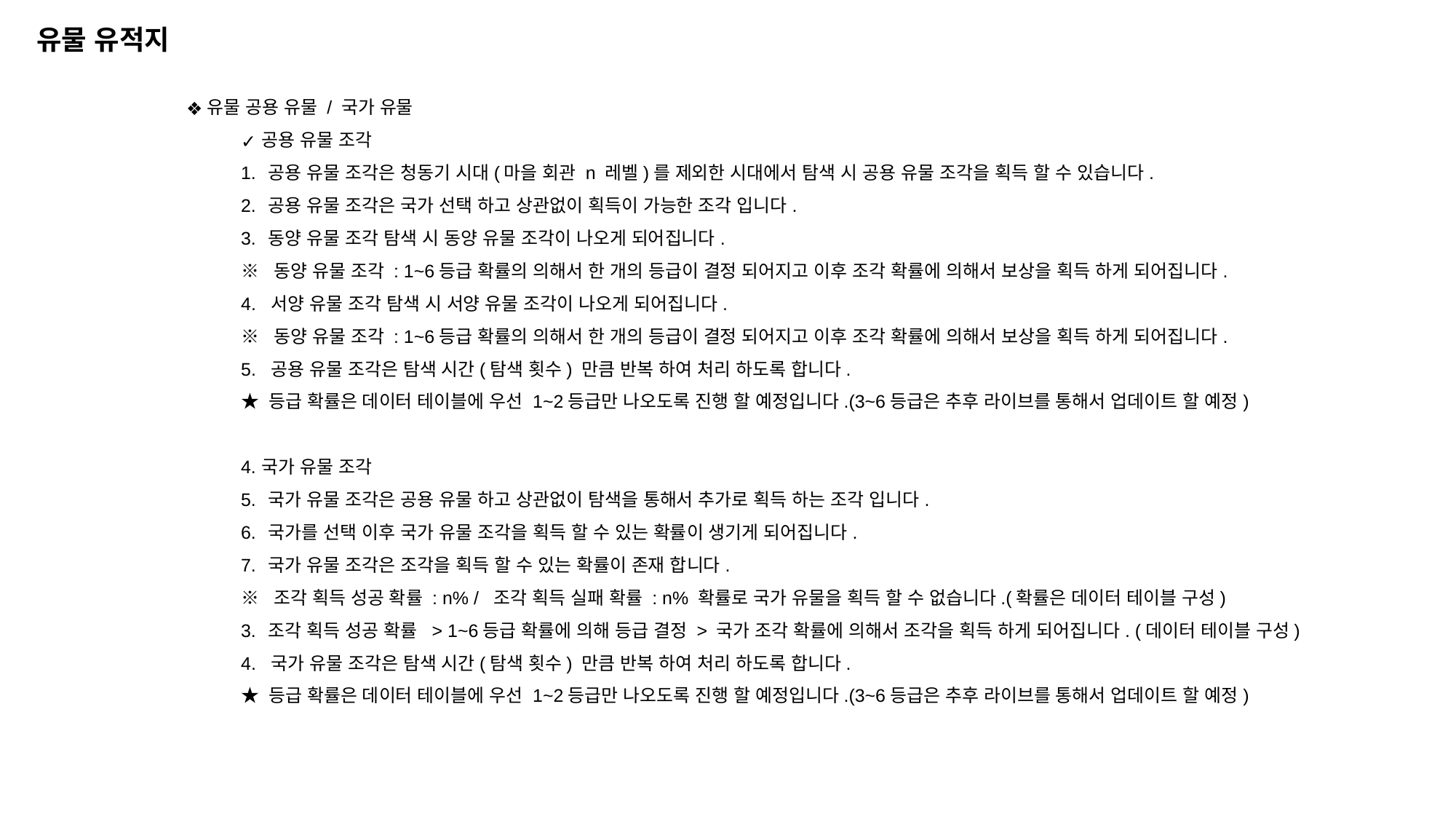

유물 유적지
유물 공용 유물 / 국가 유물
공용 유물 조각
공용 유물 조각은 청동기 시대(마을 회관 n 레벨)를 제외한 시대에서 탐색 시 공용 유물 조각을 획득 할 수 있습니다.
공용 유물 조각은 국가 선택 하고 상관없이 획득이 가능한 조각 입니다.
동양 유물 조각 탐색 시 동양 유물 조각이 나오게 되어집니다.
※  동양 유물 조각 : 1~6등급 확률의 의해서 한 개의 등급이 결정 되어지고 이후 조각 확률에 의해서 보상을 획득 하게 되어집니다.
4.  서양 유물 조각 탐색 시 서양 유물 조각이 나오게 되어집니다.
※  동양 유물 조각 : 1~6등급 확률의 의해서 한 개의 등급이 결정 되어지고 이후 조각 확률에 의해서 보상을 획득 하게 되어집니다.
5.  공용 유물 조각은 탐색 시간(탐색 횟수) 만큼 반복 하여 처리 하도록 합니다.
★ 등급 확률은 데이터 테이블에 우선 1~2등급만 나오도록 진행 할 예정입니다.(3~6등급은 추후 라이브를 통해서 업데이트 할 예정)

국가 유물 조각
국가 유물 조각은 공용 유물 하고 상관없이 탐색을 통해서 추가로 획득 하는 조각 입니다.
국가를 선택 이후 국가 유물 조각을 획득 할 수 있는 확률이 생기게 되어집니다.
국가 유물 조각은 조각을 획득 할 수 있는 확률이 존재 합니다.
※  조각 획득 성공 확률 : n% /  조각 획득 실패 확률 : n% 확률로 국가 유물을 획득 할 수 없습니다.(확률은 데이터 테이블 구성)
조각 획득 성공 확률  > 1~6등급 확률에 의해 등급 결정 > 국가 조각 확률에 의해서 조각을 획득 하게 되어집니다. (데이터 테이블 구성)
4.  국가 유물 조각은 탐색 시간(탐색 횟수) 만큼 반복 하여 처리 하도록 합니다.
★ 등급 확률은 데이터 테이블에 우선 1~2등급만 나오도록 진행 할 예정입니다.(3~6등급은 추후 라이브를 통해서 업데이트 할 예정)